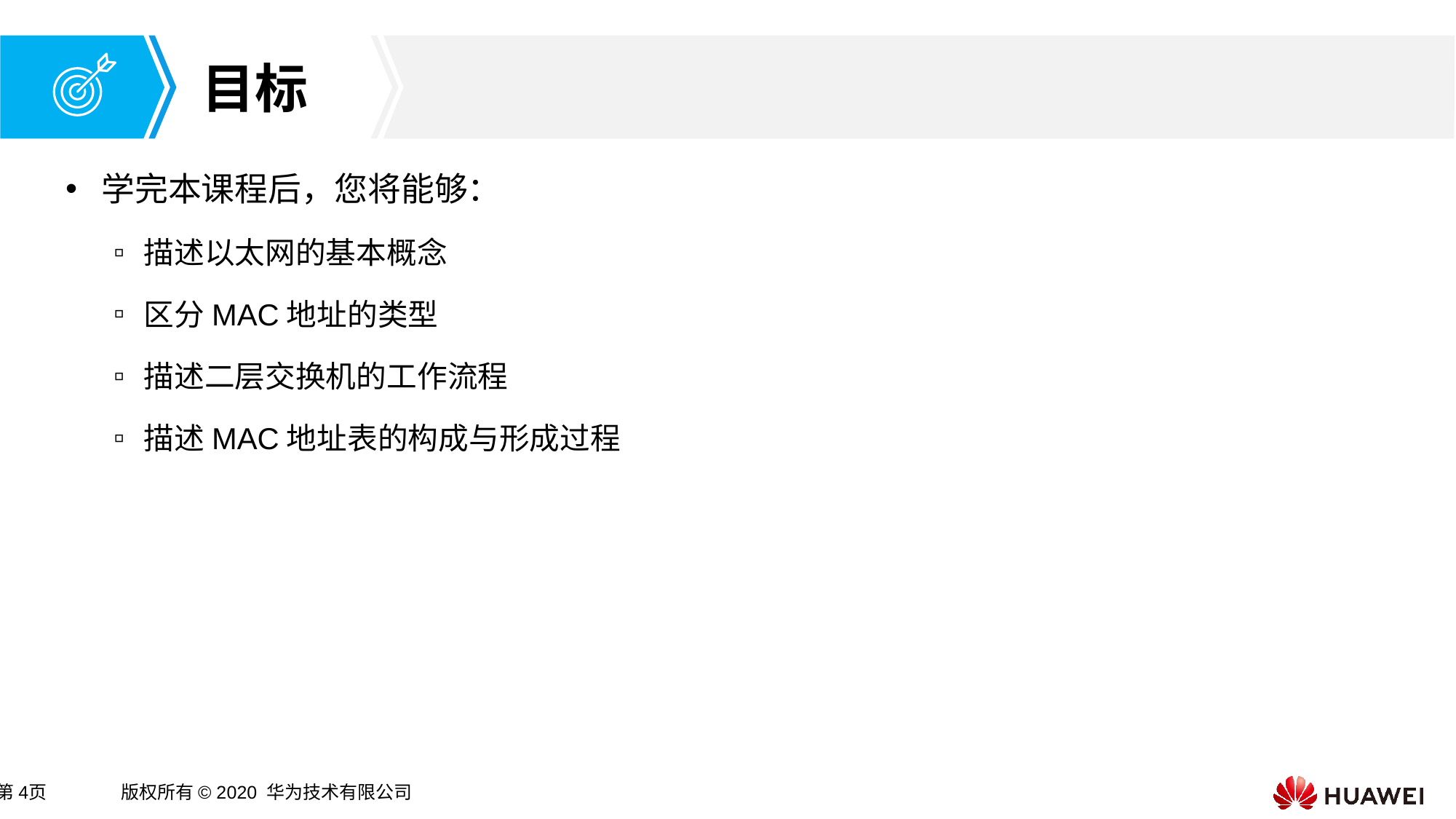

学完本课程后，您将能够：
描述以太网的基本概念
区分MAC地址的类型
描述二层交换机的工作流程
描述MAC地址表的构成与形成过程